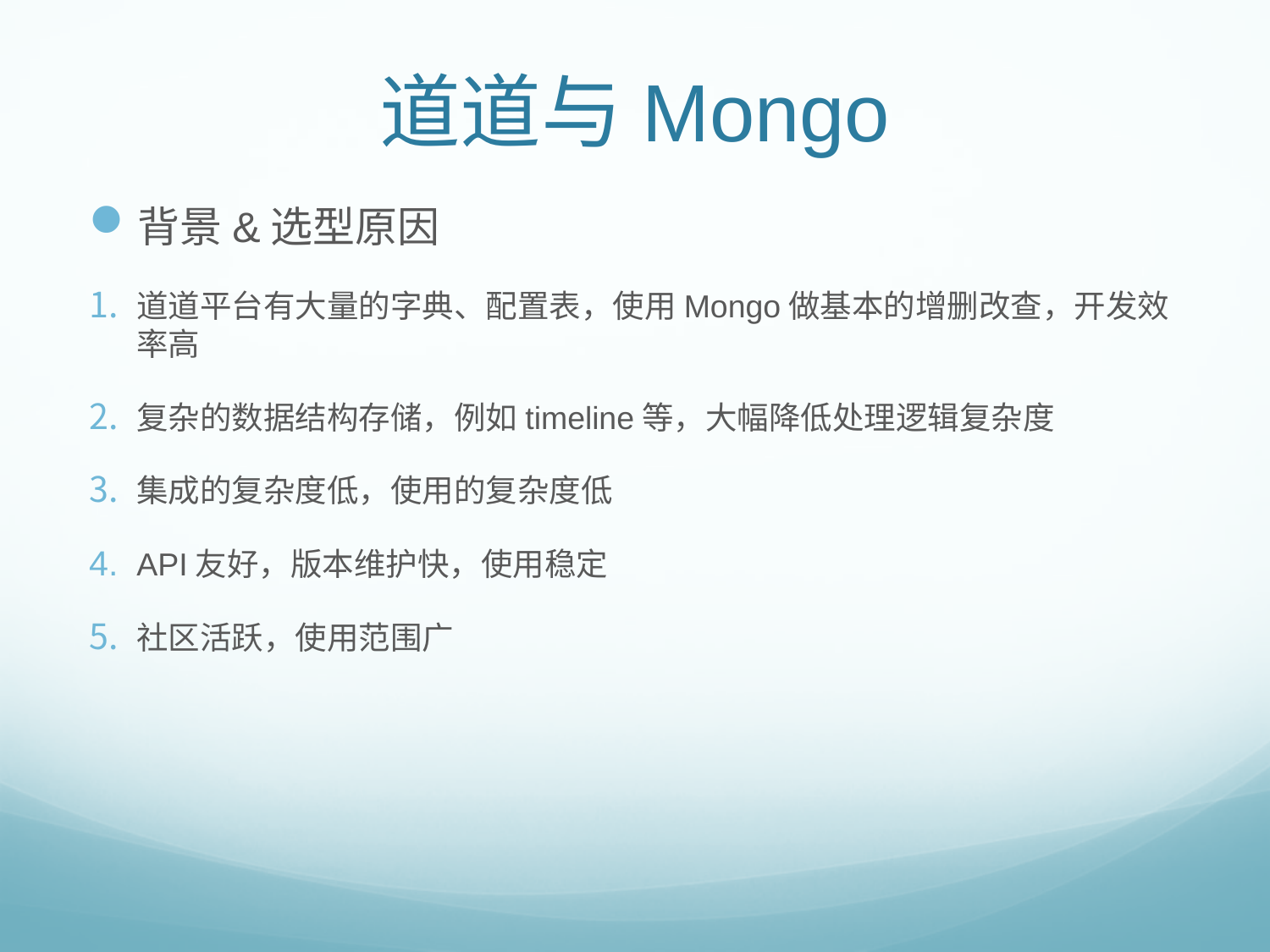

# 道道与Mongo
背景&选型原因
道道平台有大量的字典、配置表，使用Mongo做基本的增删改查，开发效率高
复杂的数据结构存储，例如timeline等，大幅降低处理逻辑复杂度
集成的复杂度低，使用的复杂度低
API友好，版本维护快，使用稳定
社区活跃，使用范围广